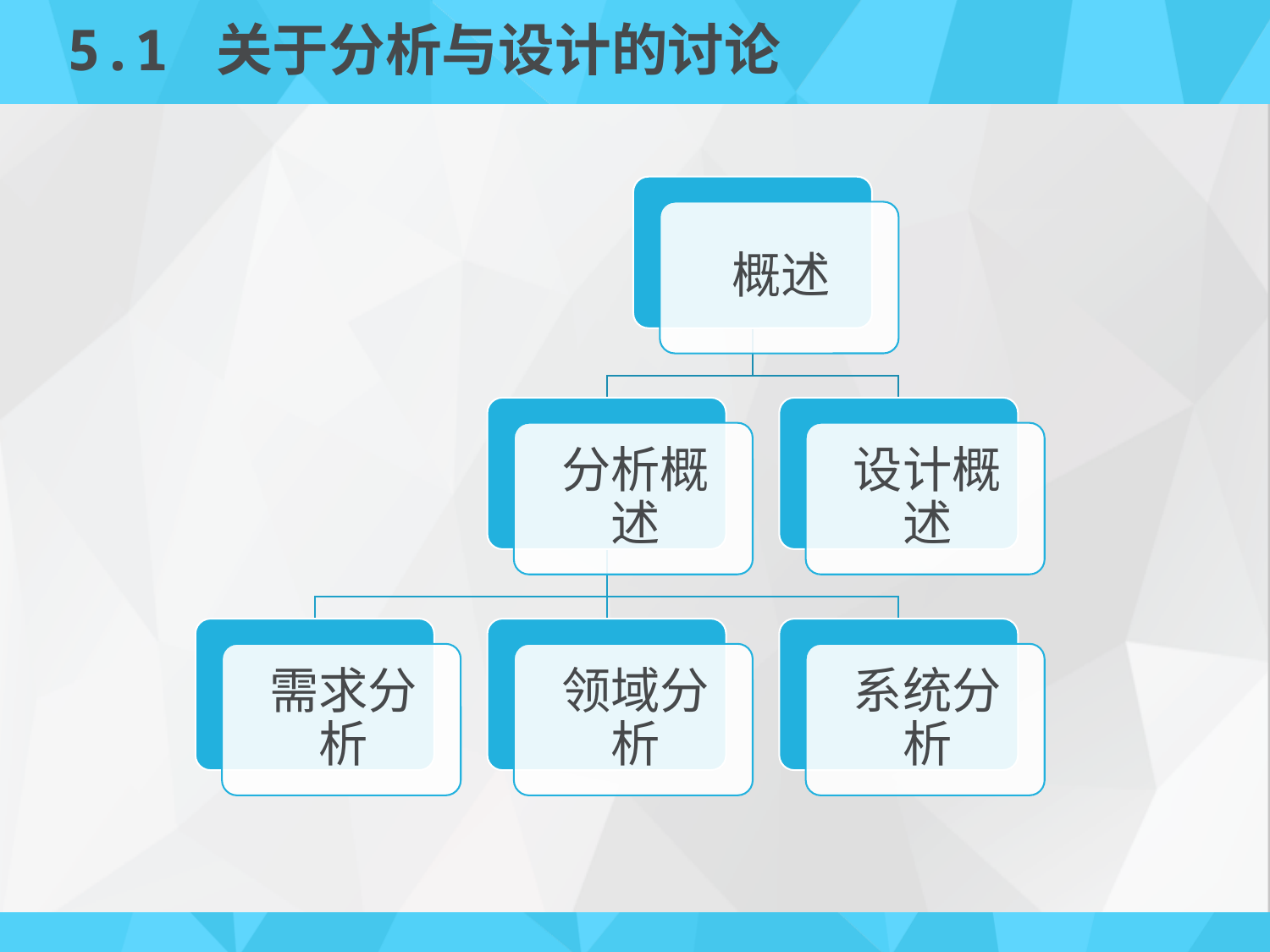

# 5.1 关于分析与设计的讨论
概述
分析概述
需求分析
领域分析
系统分析
设计概述